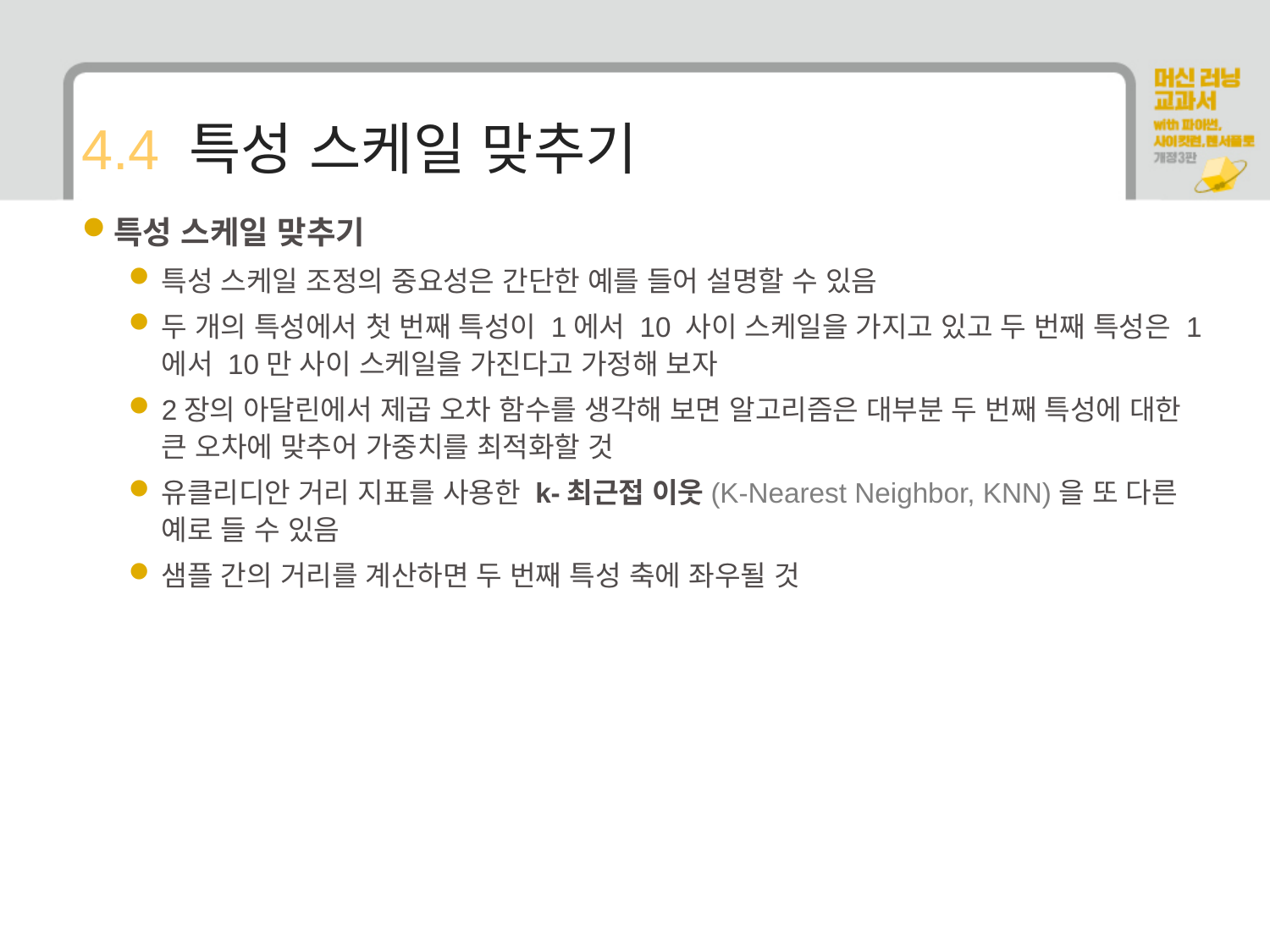

# 4.4 특성 스케일 맞추기
특성 스케일 맞추기
특성 스케일 조정의 중요성은 간단한 예를 들어 설명할 수 있음
두 개의 특성에서 첫 번째 특성이 1에서 10 사이 스케일을 가지고 있고 두 번째 특성은 1에서 10만 사이 스케일을 가진다고 가정해 보자
2장의 아달린에서 제곱 오차 함수를 생각해 보면 알고리즘은 대부분 두 번째 특성에 대한 큰 오차에 맞추어 가중치를 최적화할 것
유클리디안 거리 지표를 사용한 k-최근접 이웃(K-Nearest Neighbor, KNN)을 또 다른 예로 들 수 있음
샘플 간의 거리를 계산하면 두 번째 특성 축에 좌우될 것